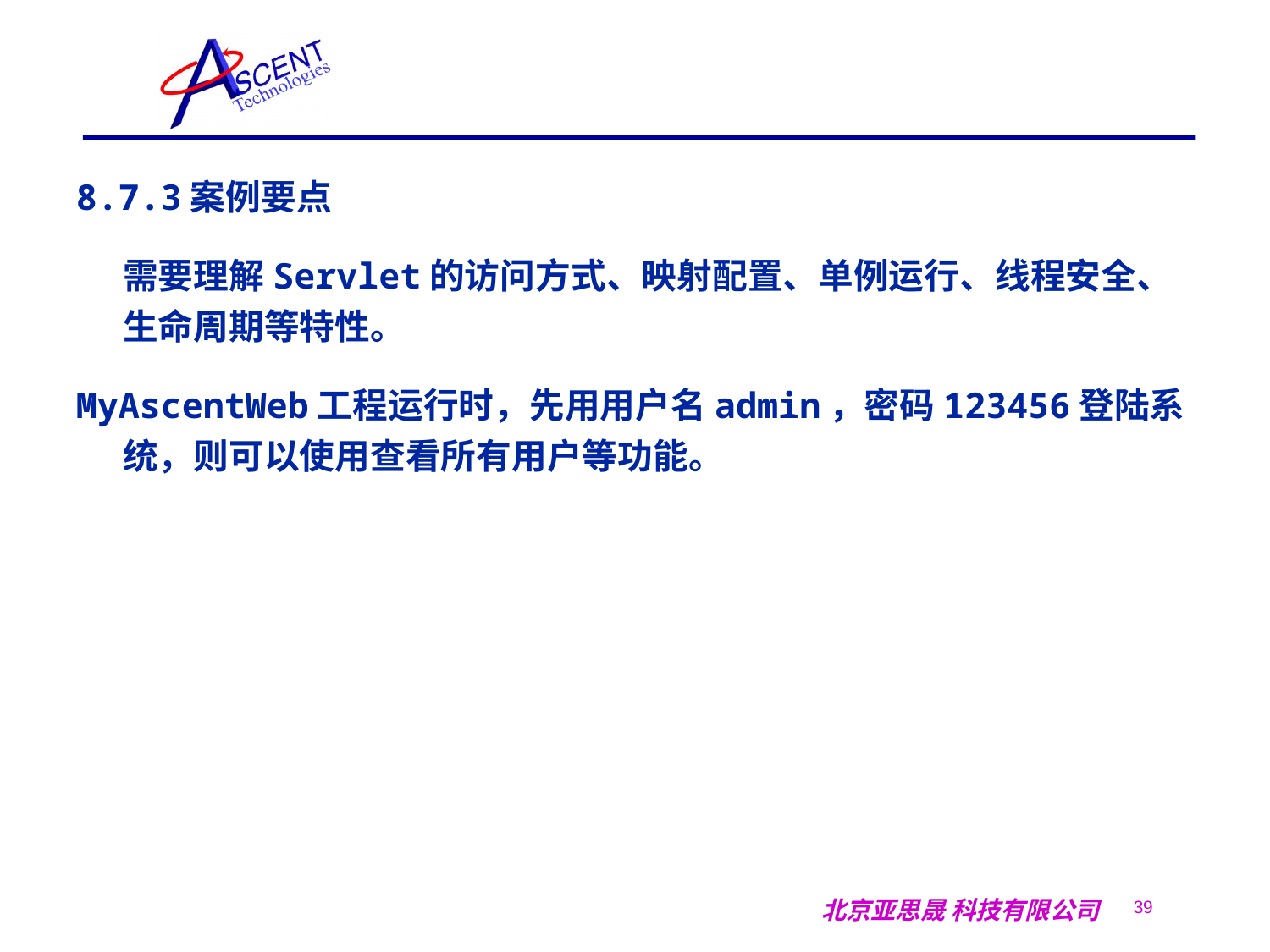

#
8.7.3案例要点
	需要理解Servlet的访问方式、映射配置、单例运行、线程安全、生命周期等特性。
MyAscentWeb工程运行时，先用用户名admin，密码123456登陆系统，则可以使用查看所有用户等功能。